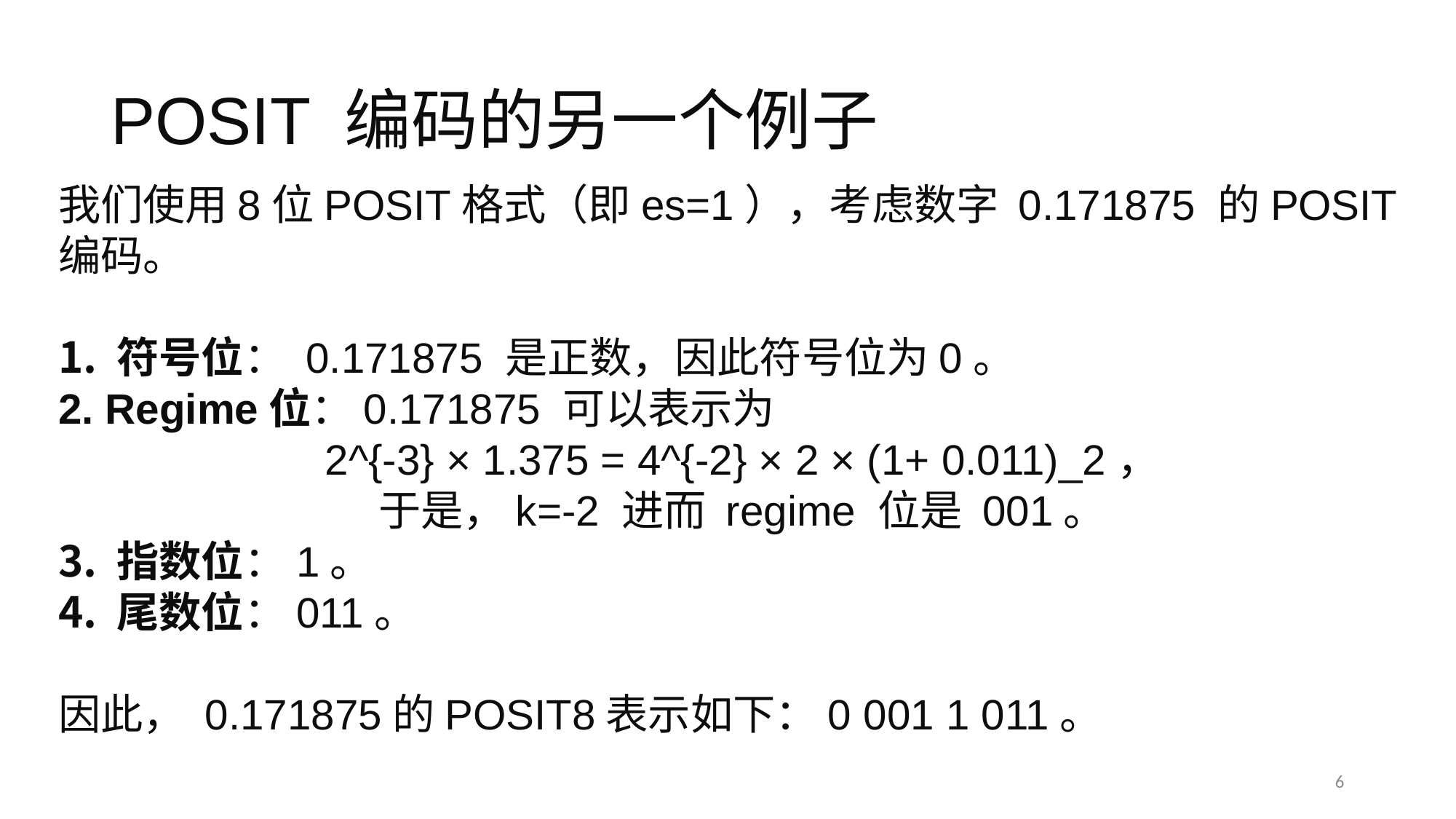

# POSIT 编码的另一个例子
我们使用8位POSIT格式（即es=1），考虑数字 0.171875 的POSIT编码。

 符号位： 0.171875 是正数，因此符号位为0。
 Regime位：0.171875 可以表示为
2^{-3} × 1.375 = 4^{-2} × 2 × (1+ 0.011)_2，
于是，k=-2 进而 regime 位是 001。
 指数位：1。
 尾数位：011。

因此， 0.171875的POSIT8表示如下：0 001 1 011。
6